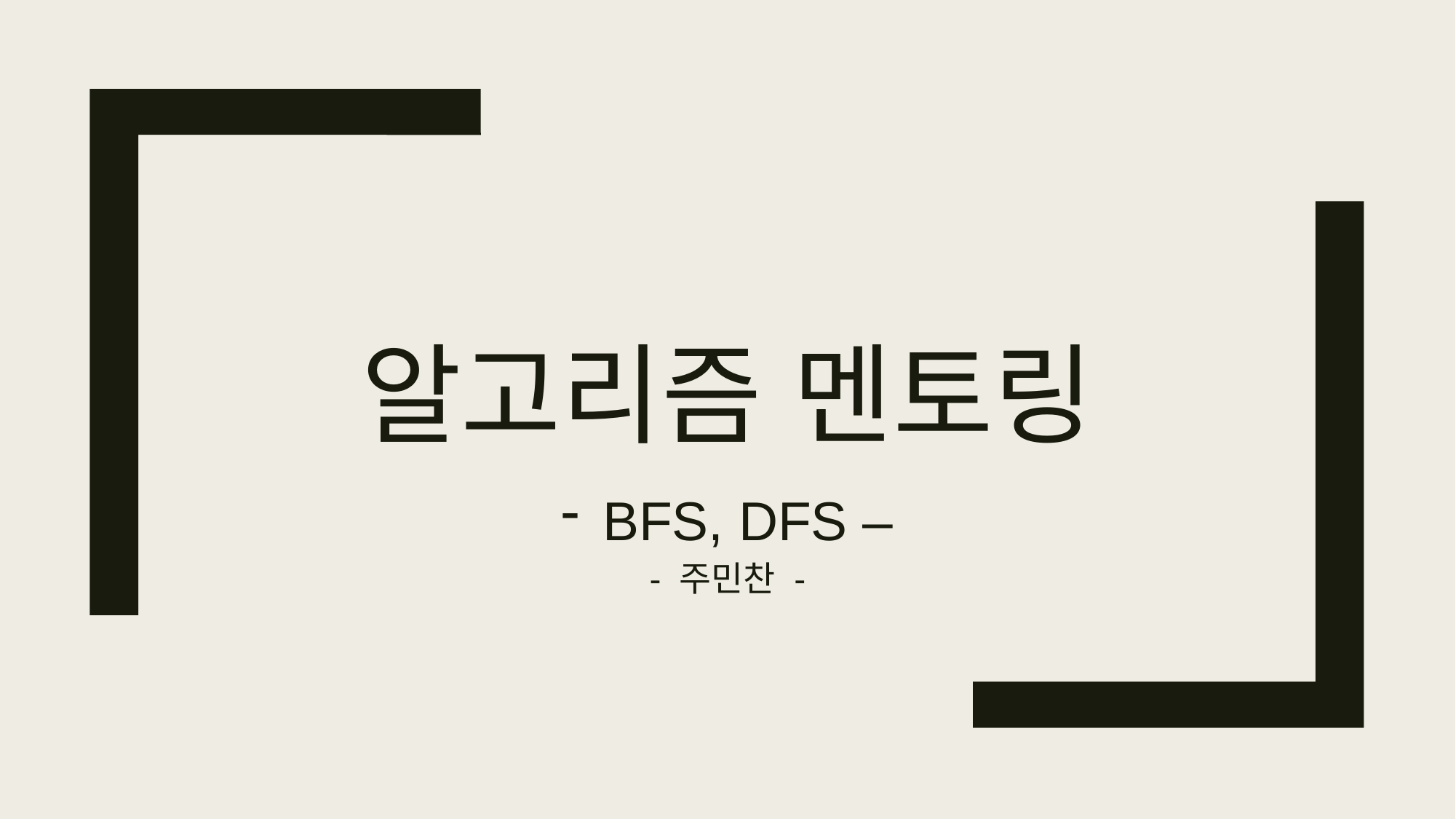

# 알고리즘 멘토링
BFS, DFS –
- 주민찬 -